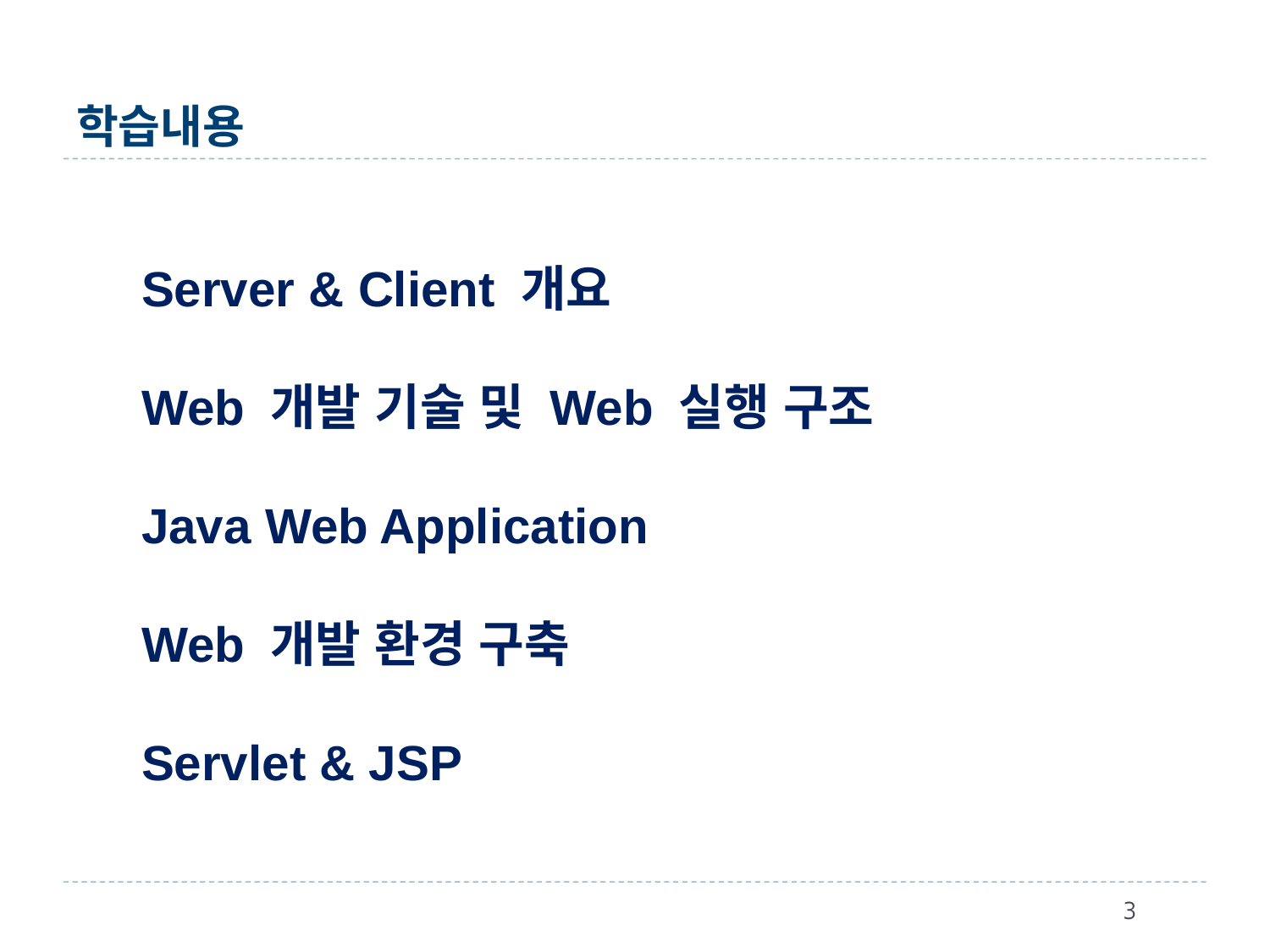

# 학습내용
Server & Client 개요

Web 개발 기술 및 Web 실행 구조

Java Web Application

Web 개발 환경 구축

Servlet & JSP

3